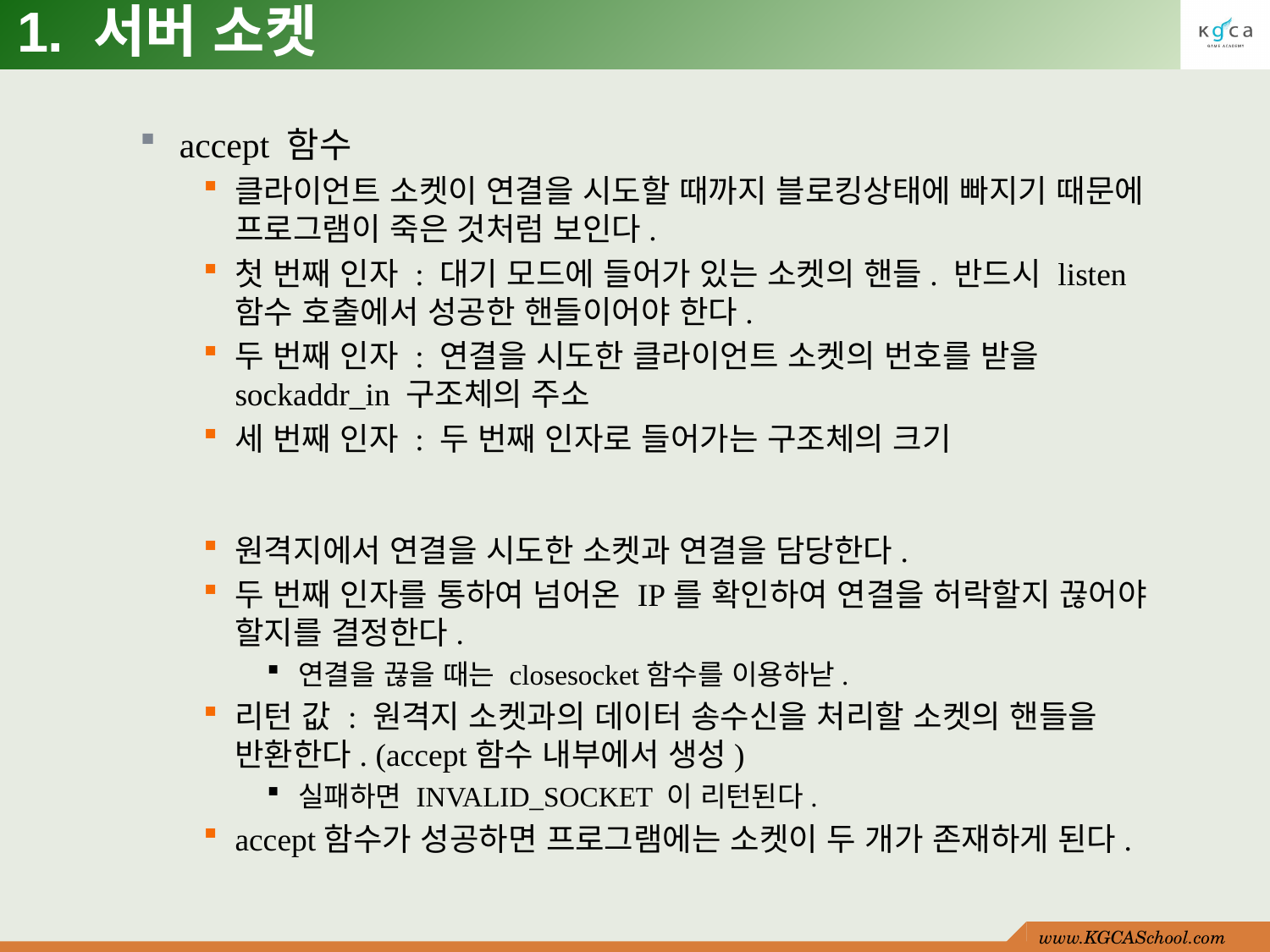

# 1. 서버 소켓
accept 함수
클라이언트 소켓이 연결을 시도할 때까지 블로킹상태에 빠지기 때문에 프로그램이 죽은 것처럼 보인다.
첫 번째 인자 : 대기 모드에 들어가 있는 소켓의 핸들. 반드시 listen 함수 호출에서 성공한 핸들이어야 한다.
두 번째 인자 : 연결을 시도한 클라이언트 소켓의 번호를 받을 sockaddr_in 구조체의 주소
세 번째 인자 : 두 번째 인자로 들어가는 구조체의 크기

원격지에서 연결을 시도한 소켓과 연결을 담당한다.
두 번째 인자를 통하여 넘어온 IP를 확인하여 연결을 허락할지 끊어야 할지를 결정한다.
연결을 끊을 때는 closesocket함수를 이용하낟.
리턴 값 : 원격지 소켓과의 데이터 송수신을 처리할 소켓의 핸들을 반환한다. (accept함수 내부에서 생성)
실패하면 INVALID_SOCKET 이 리턴된다.
accept함수가 성공하면 프로그램에는 소켓이 두 개가 존재하게 된다.